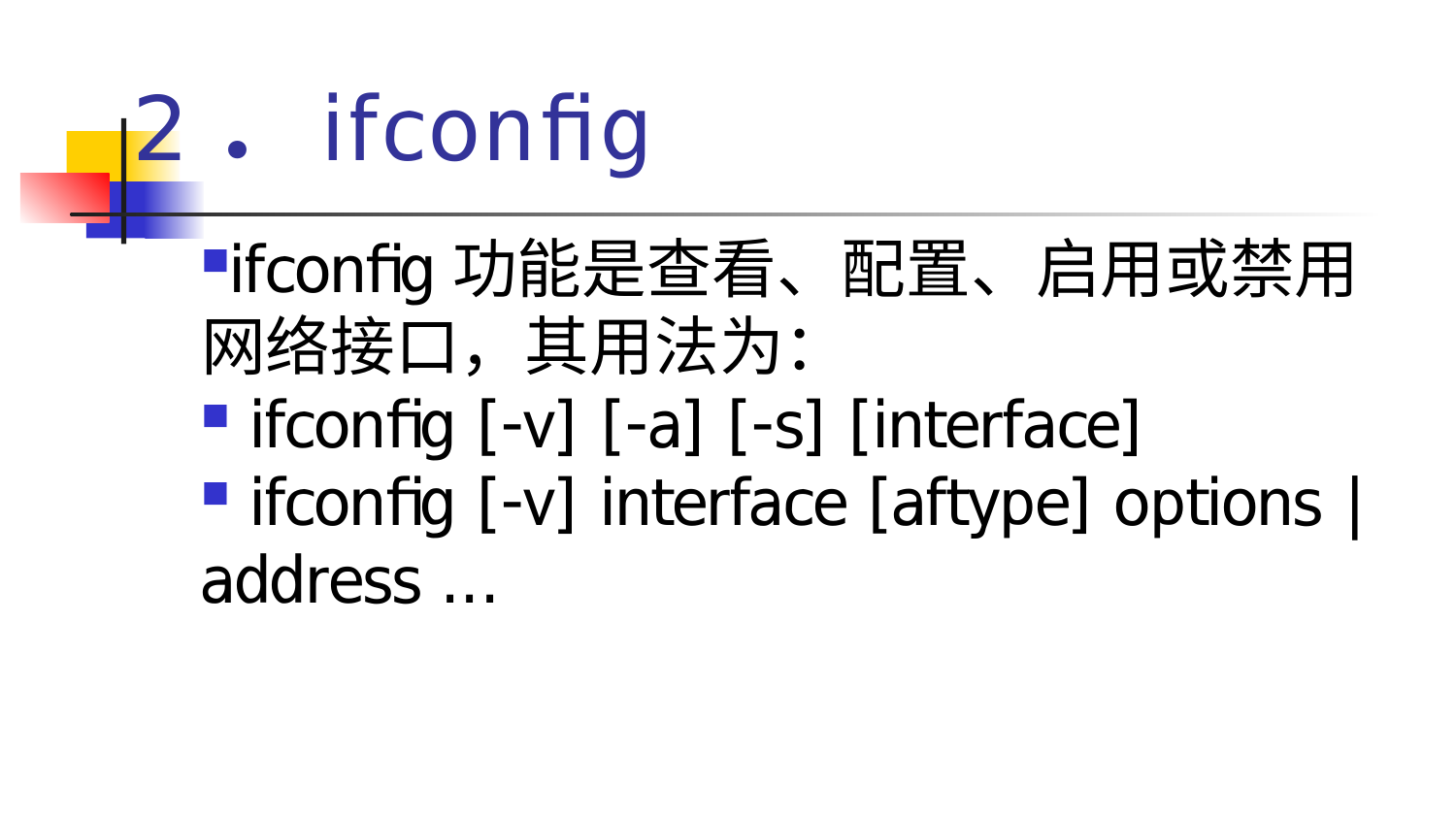

# 2．ifconfig
ifconfig功能是查看、配置、启用或禁用网络接口，其用法为：
 ifconfig [-v] [-a] [-s] [interface]
 ifconfig [-v] interface [aftype] options | address ...